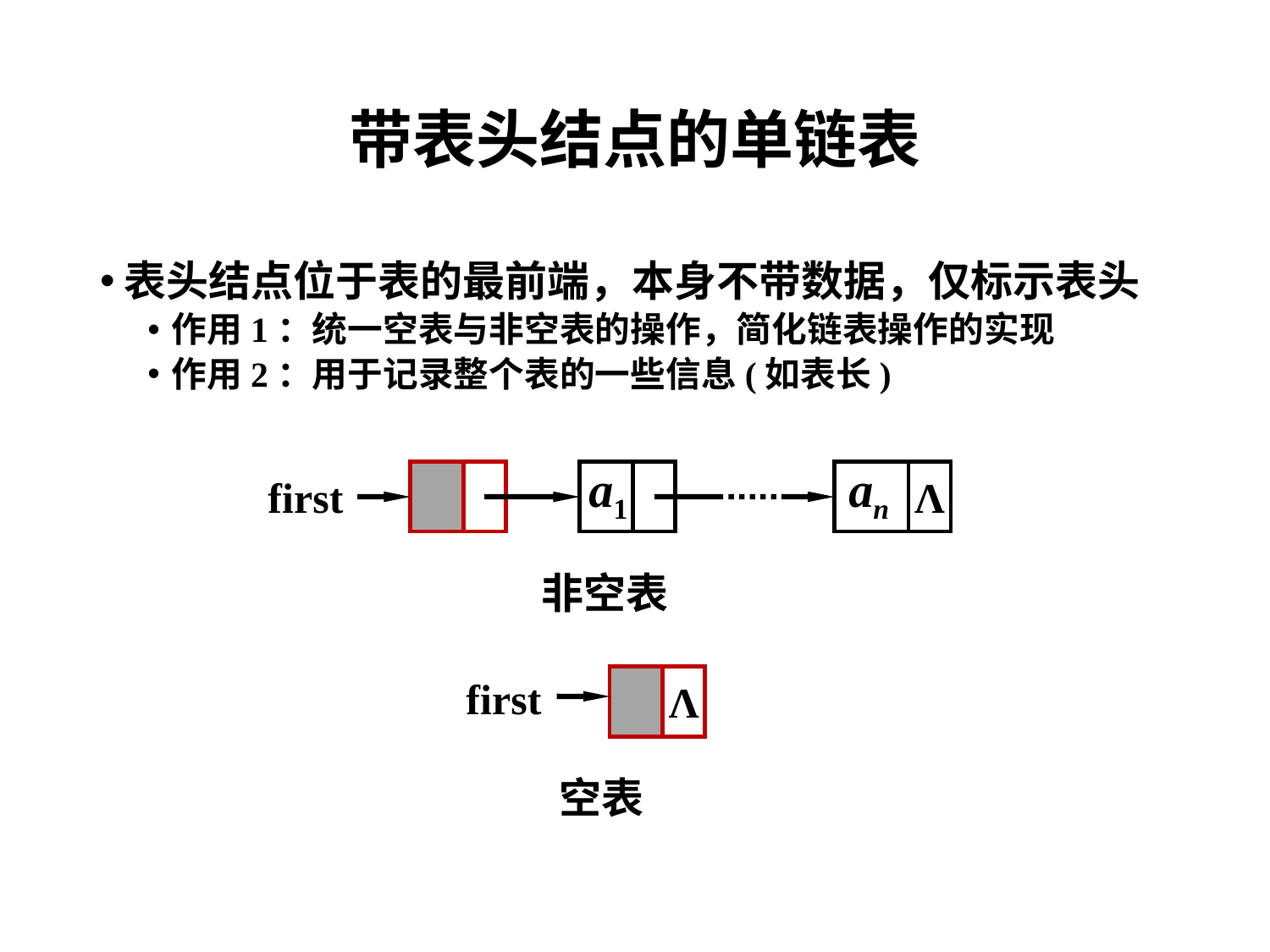

# 带表头结点的单链表
表头结点位于表的最前端，本身不带数据，仅标示表头
作用1：统一空表与非空表的操作，简化链表操作的实现
作用2：用于记录整个表的一些信息(如表长)
a1
 an

Λ
first

非空表
first

Λ

空表